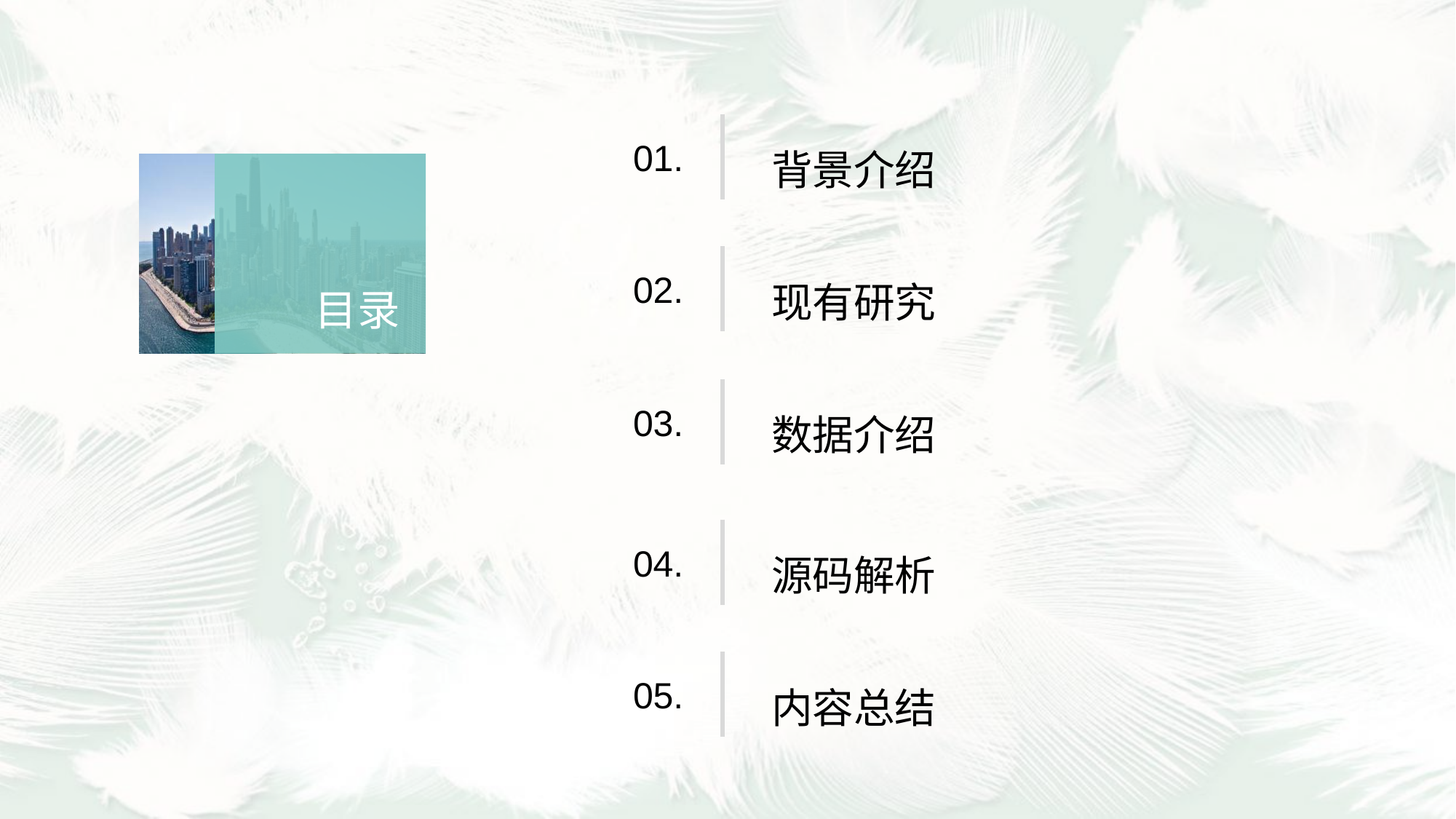

背景介绍
01.

现有研究
02.
目录
数据介绍
03.
源码解析
04.
内容总结
05.